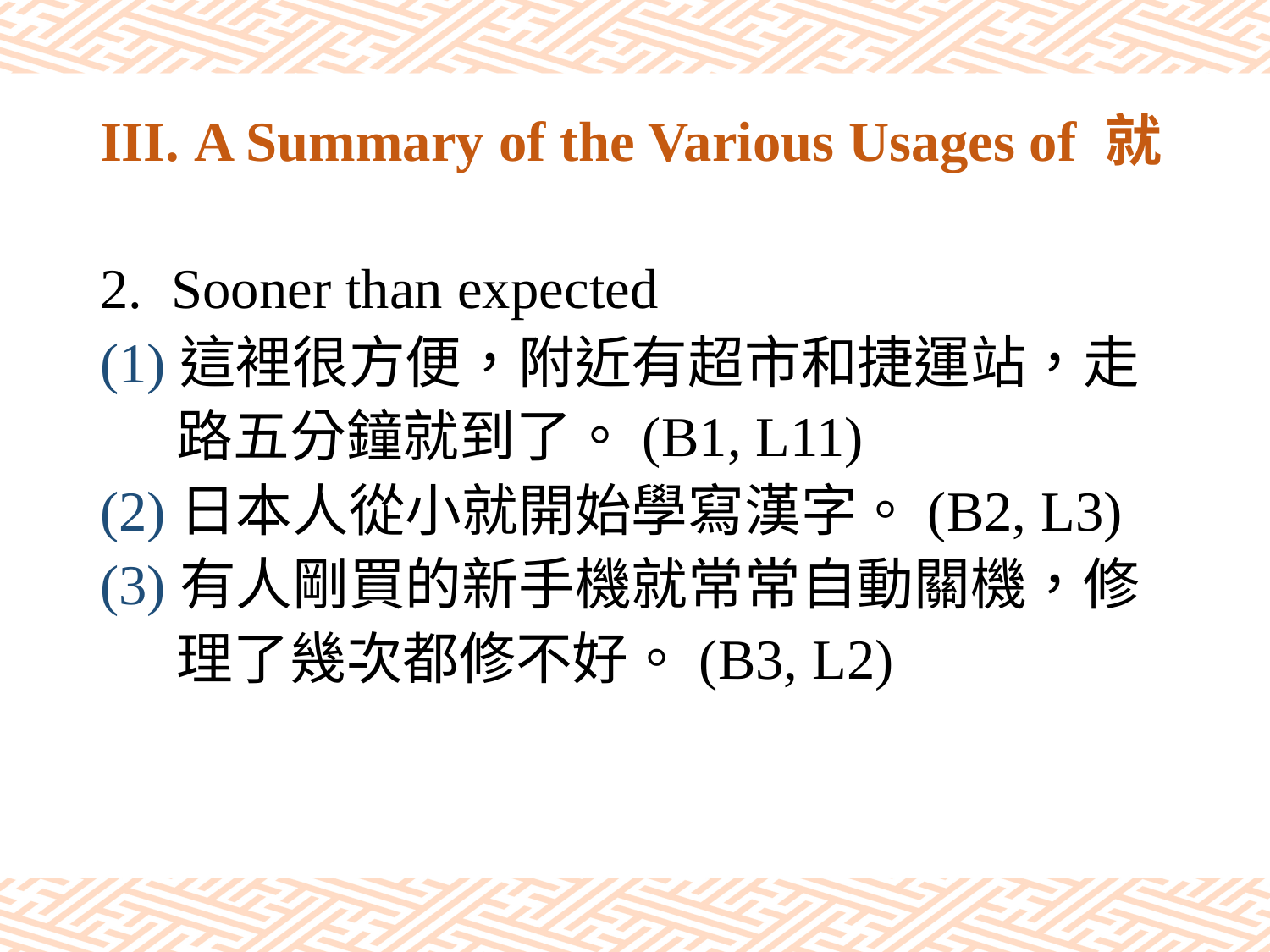

# III. A Summary of the Various Usages of 就
Sooner than expected
(1)這裡很方便，附近有超市和捷運站，走
     路五分鐘就到了。(B1, L11)
(2)日本人從小就開始學寫漢字。(B2, L3)
(3)有人剛買的新手機就常常自動關機，修
     理了幾次都修不好。(B3, L2)